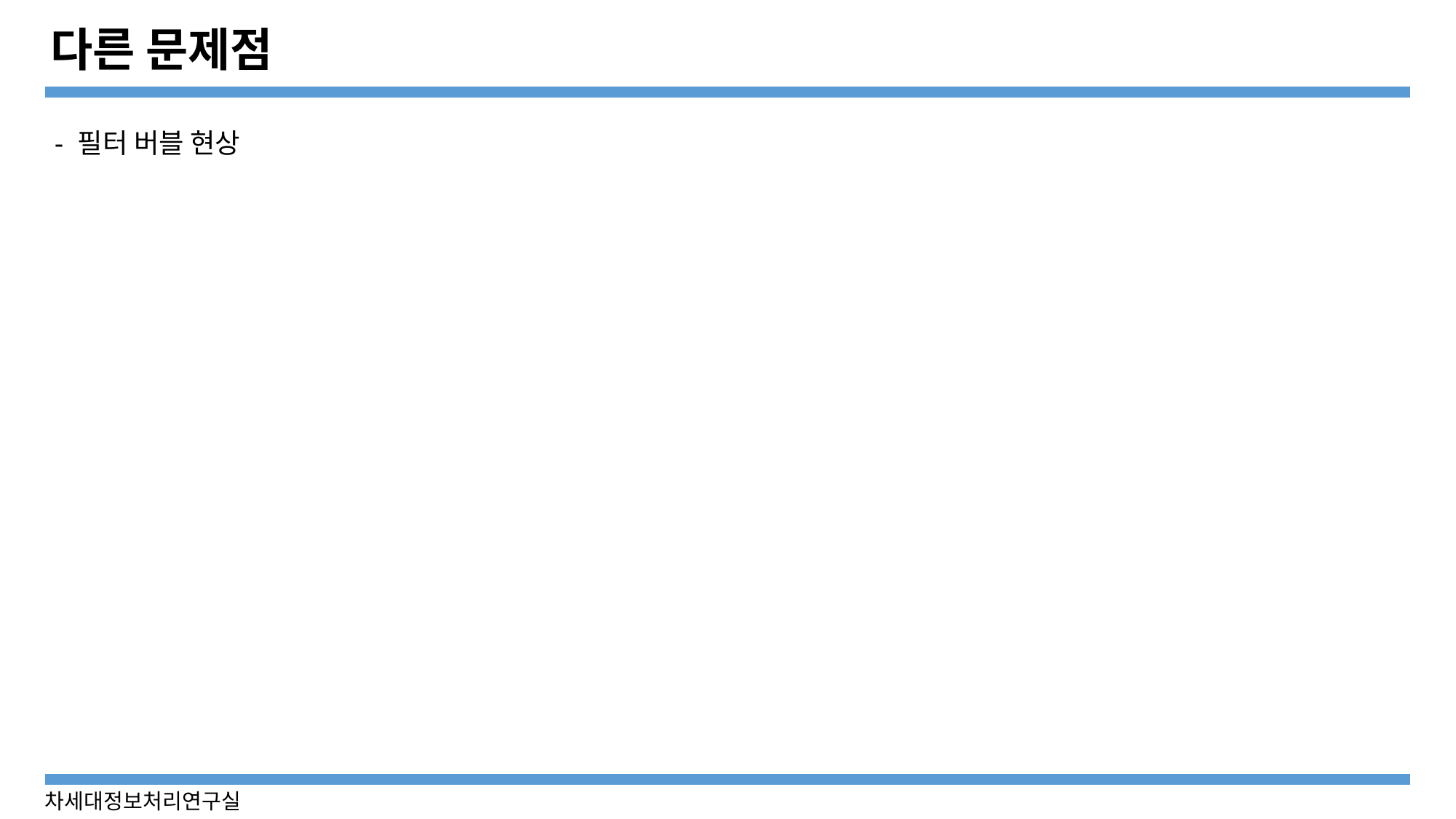

# 다른 문제점
- 필터 버블 현상
6